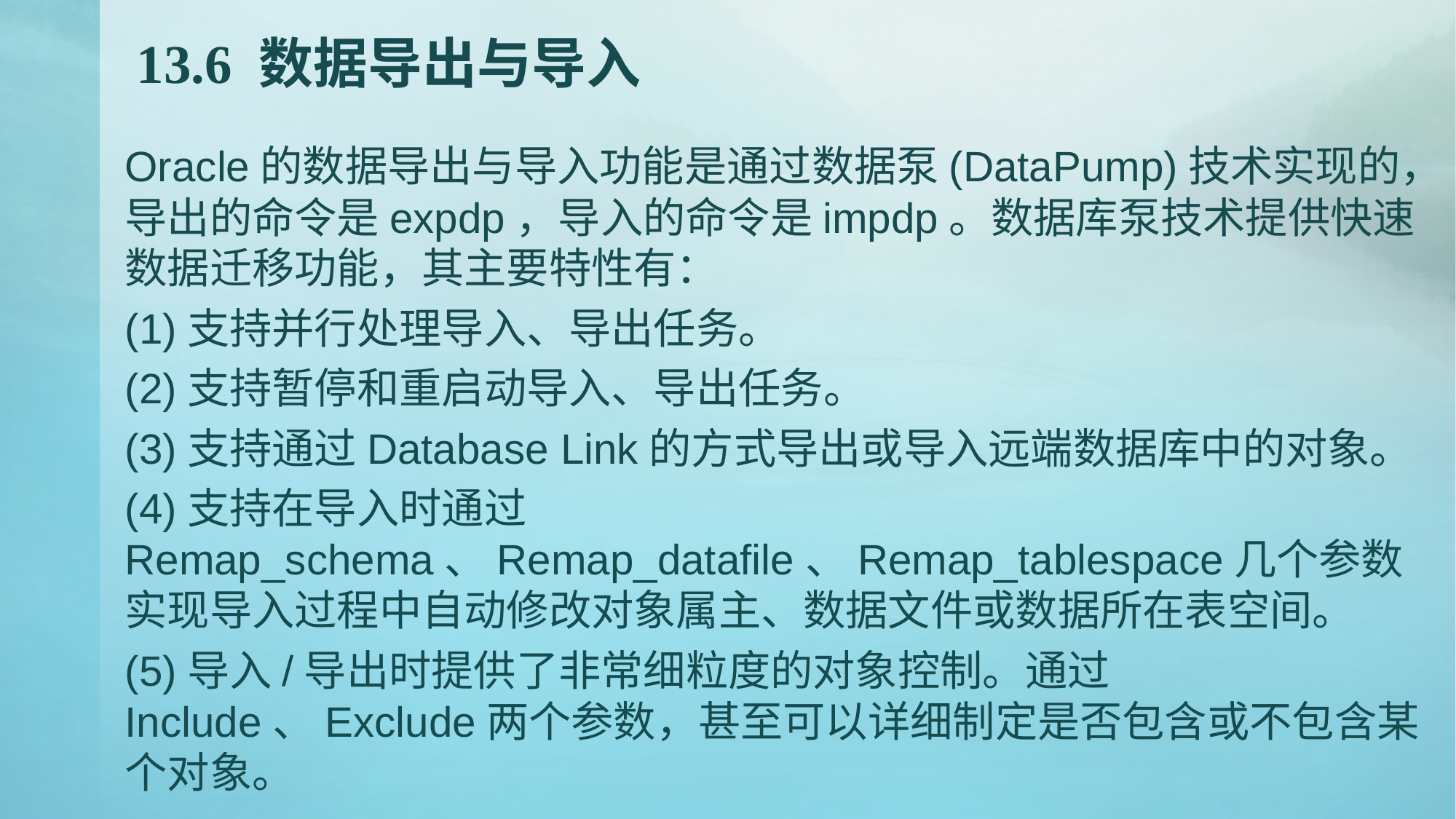

# 13.6 数据导出与导入
Oracle的数据导出与导入功能是通过数据泵(DataPump)技术实现的，导出的命令是expdp，导入的命令是impdp。数据库泵技术提供快速数据迁移功能，其主要特性有：
(1)支持并行处理导入、导出任务。
(2)支持暂停和重启动导入、导出任务。
(3)支持通过Database Link的方式导出或导入远端数据库中的对象。
(4)支持在导入时通过Remap_schema、Remap_datafile、Remap_tablespace几个参数实现导入过程中自动修改对象属主、数据文件或数据所在表空间。
(5)导入/导出时提供了非常细粒度的对象控制。通过Include、Exclude两个参数，甚至可以详细制定是否包含或不包含某个对象。